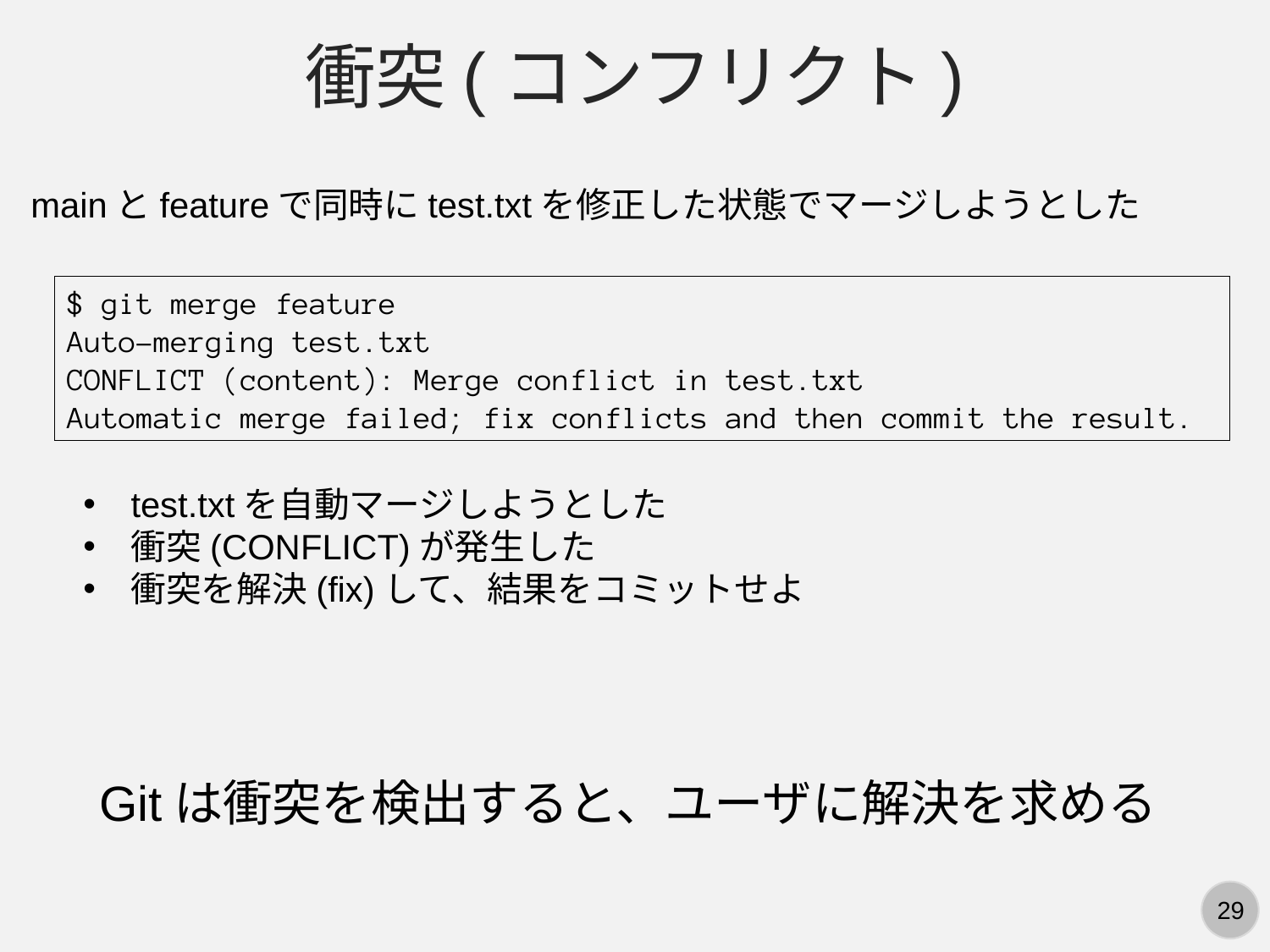

衝突(コンフリクト)
mainとfeatureで同時にtest.txtを修正した状態でマージしようとした
$ git merge feature
Auto-merging test.txt
CONFLICT (content): Merge conflict in test.txt
Automatic merge failed; fix conflicts and then commit the result.
test.txtを自動マージしようとした
衝突(CONFLICT)が発生した
衝突を解決(fix)して、結果をコミットせよ
Gitは衝突を検出すると、ユーザに解決を求める